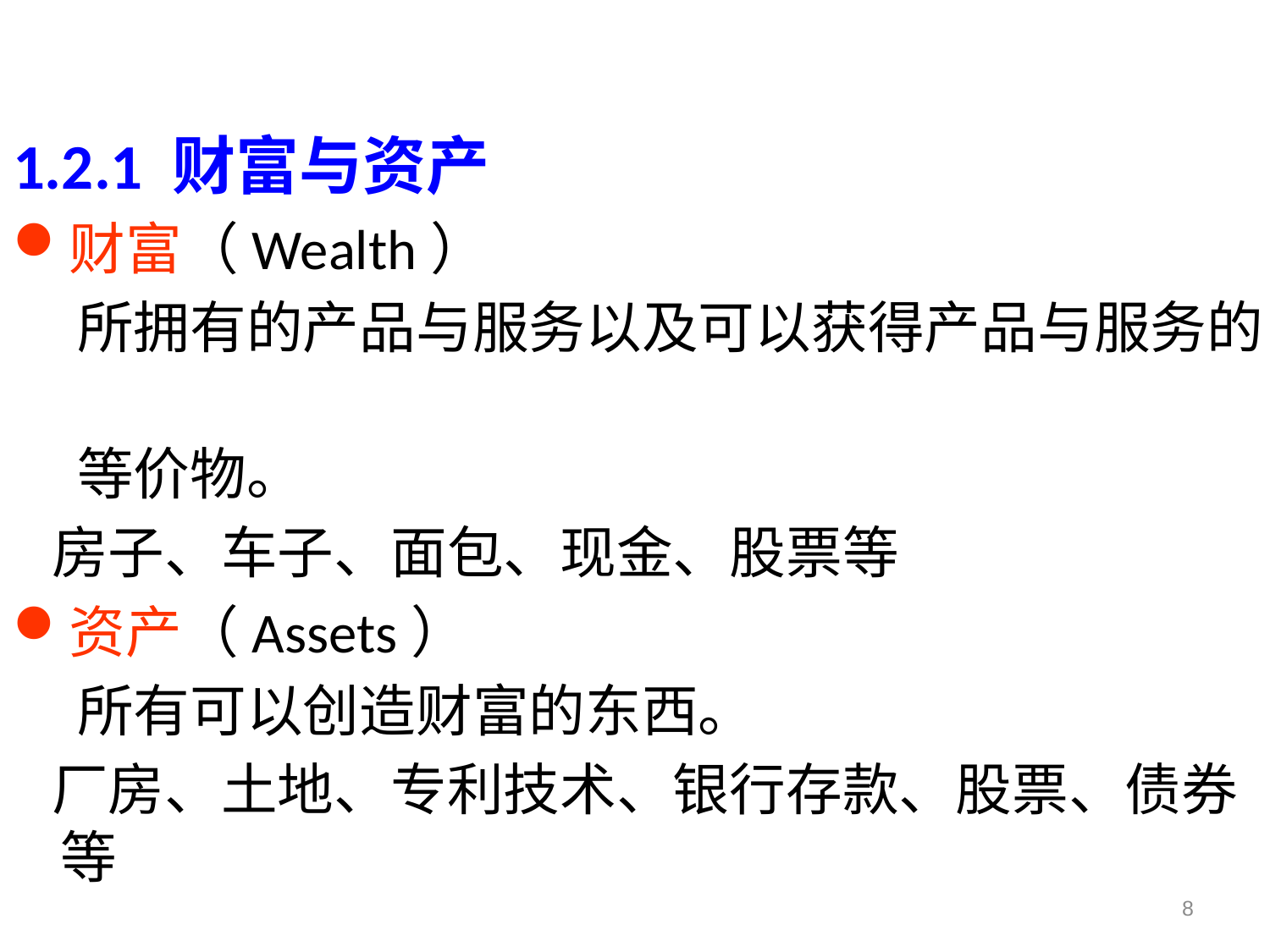

1.2.1 财富与资产
财富（Wealth）
    所拥有的产品与服务以及可以获得产品与服务的
    等价物。
  房子、车子、面包、现金、股票等
资产（Assets）
    所有可以创造财富的东西。
  厂房、土地、专利技术、银行存款、股票、债券 等

8